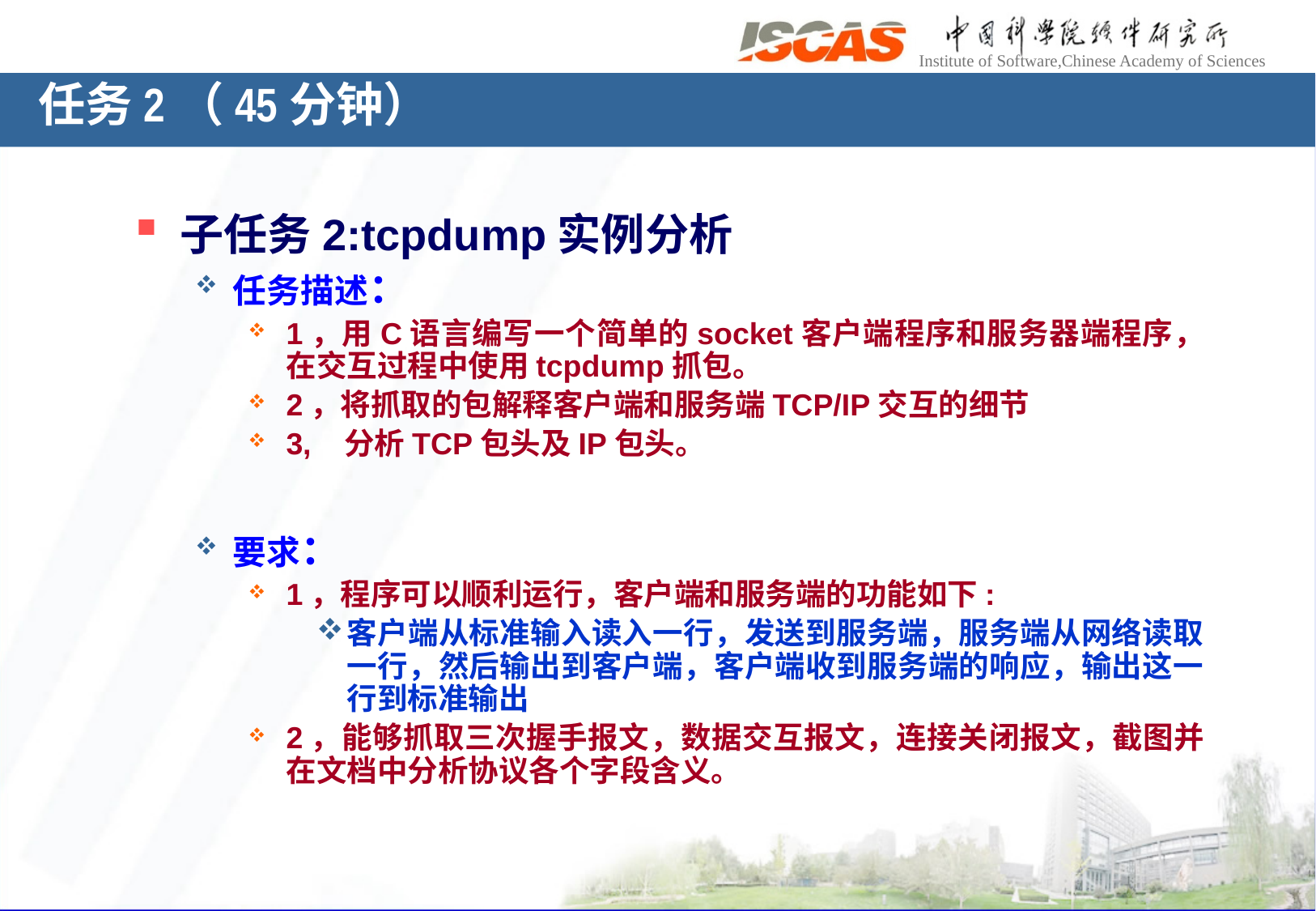

任务2（45分钟）
子任务2:tcpdump实例分析
任务描述：
1，用C语言编写一个简单的socket客户端程序和服务器端程序，在交互过程中使用tcpdump抓包。
2，将抓取的包解释客户端和服务端TCP/IP交互的细节
3,   分析TCP包头及IP包头。

要求：
1，程序可以顺利运行，客户端和服务端的功能如下:
客户端从标准输入读入一行，发送到服务端，服务端从网络读取一行，然后输出到客户端，客户端收到服务端的响应，输出这一行到标准输出
2，能够抓取三次握手报文，数据交互报文，连接关闭报文，截图并在文档中分析协议各个字段含义。